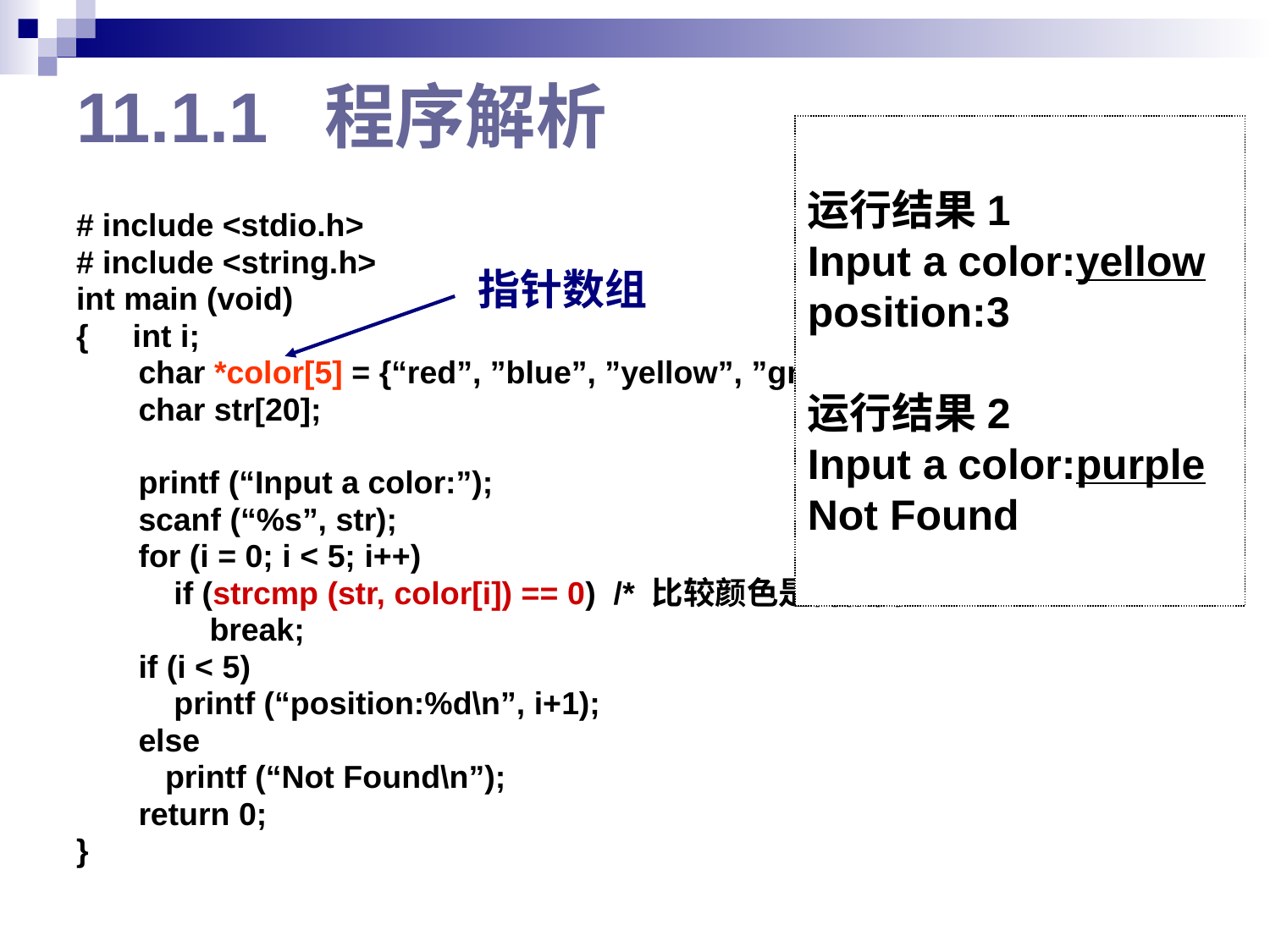

# 11.1.1  程序解析
运行结果1
Input a color:yellow
position:3

运行结果2
Input a color:purple
Not Found
# include <stdio.h>
# include <string.h>
int main (void)
{     int i;
       char *color[5] = {“red”, ”blue”, ”yellow”, ”green”, ”black” };
       char str[20];

       printf (“Input a color:”);
       scanf (“%s”, str);
       for (i = 0; i < 5; i++)
           if (strcmp (str, color[i]) == 0)  /* 比较颜色是否相同 */
               break;
       if (i < 5)
           printf (“position:%d\n”, i+1);
       else
          printf (“Not Found\n”);
       return 0;
}
指针数组